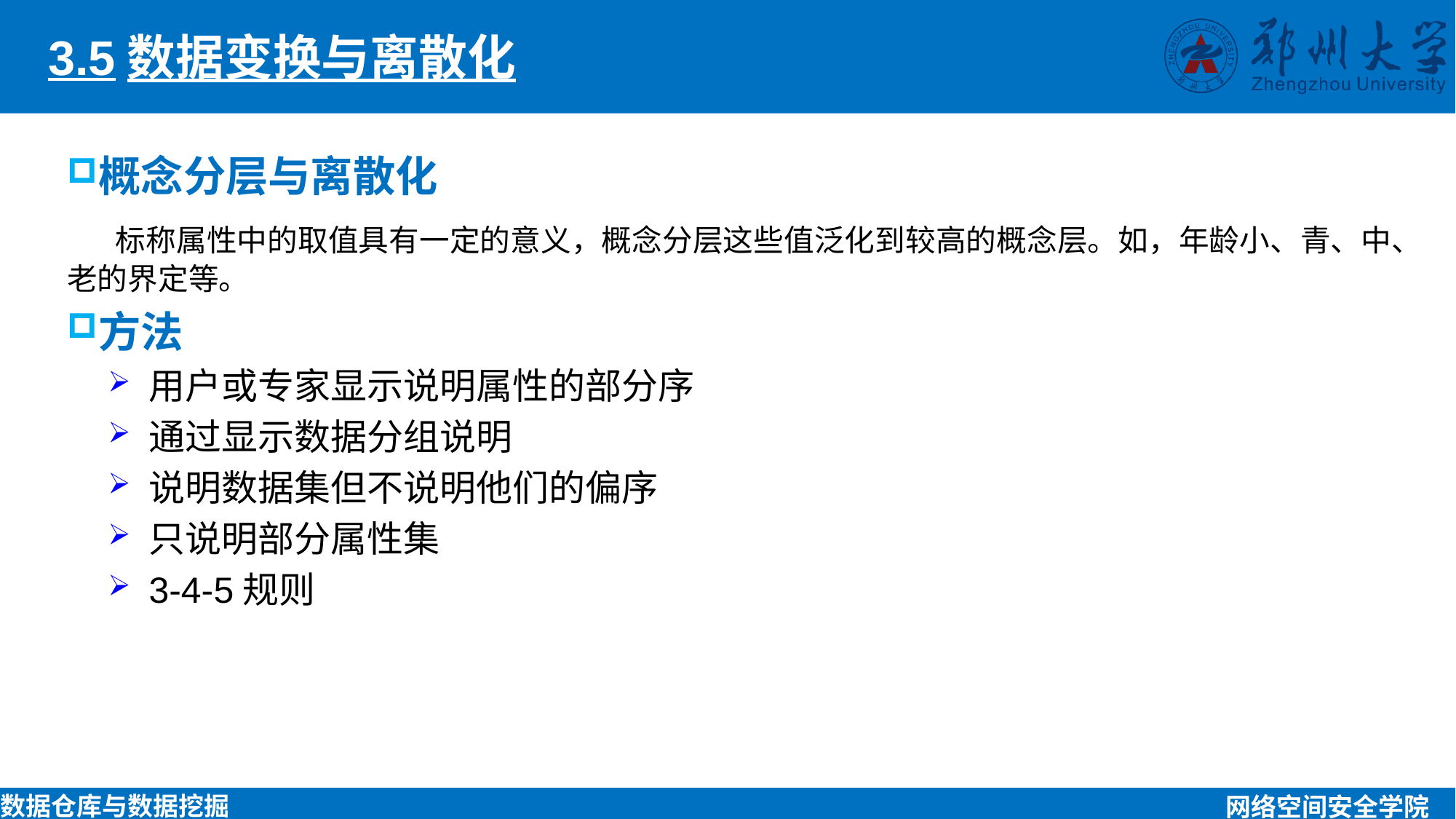

3.5数据变换与离散化
概念分层与离散化
    标称属性中的取值具有一定的意义，概念分层这些值泛化到较高的概念层。如，年龄小、青、中、老的界定等。
方法
用户或专家显示说明属性的部分序
通过显示数据分组说明
说明数据集但不说明他们的偏序
只说明部分属性集
3-4-5规则